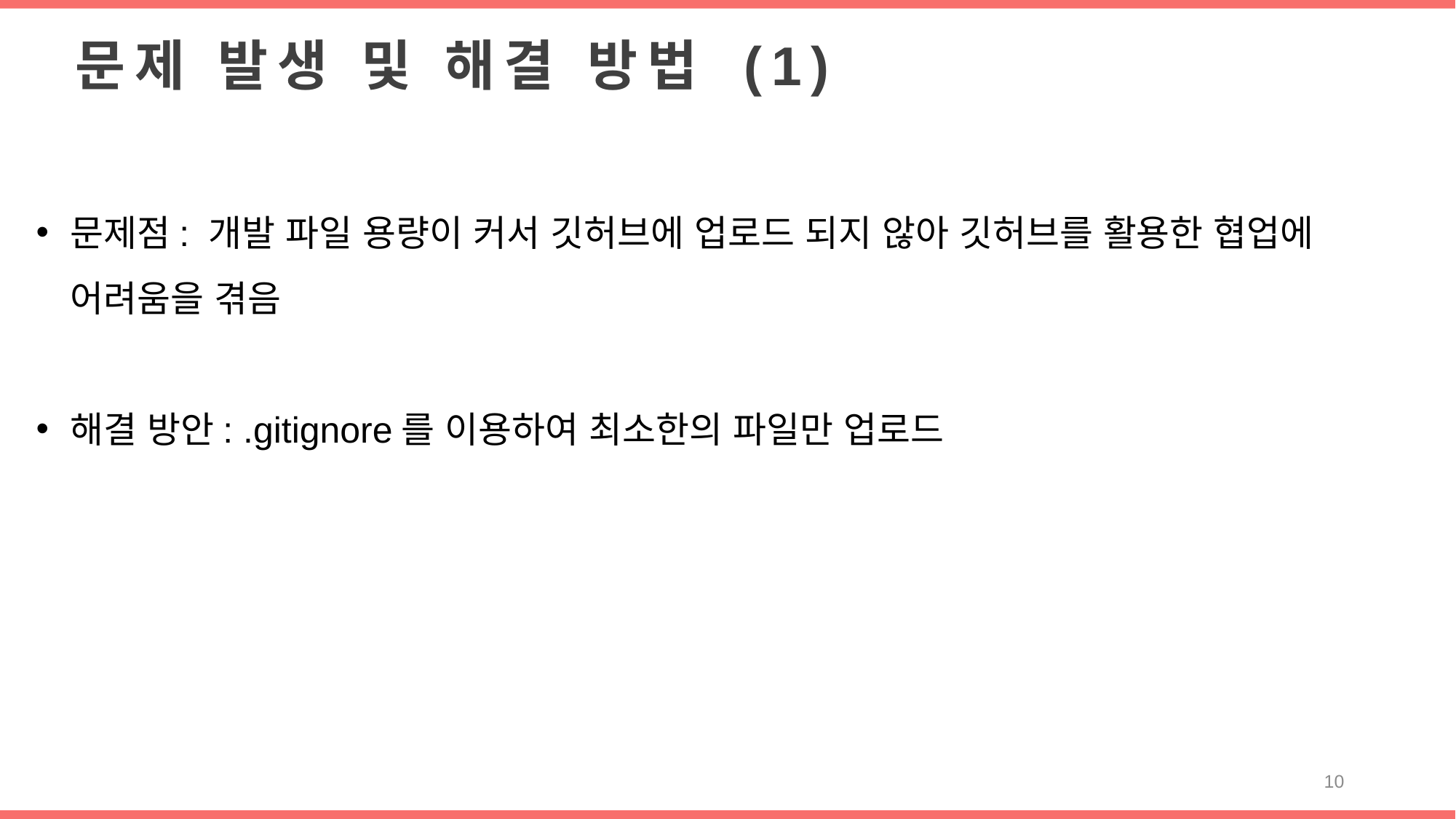

문제 발생 및 해결 방법 (1)
문제점: 개발 파일 용량이 커서 깃허브에 업로드 되지 않아 깃허브를 활용한 협업에 어려움을 겪음

해결 방안: .gitignore를 이용하여 최소한의 파일만 업로드
10